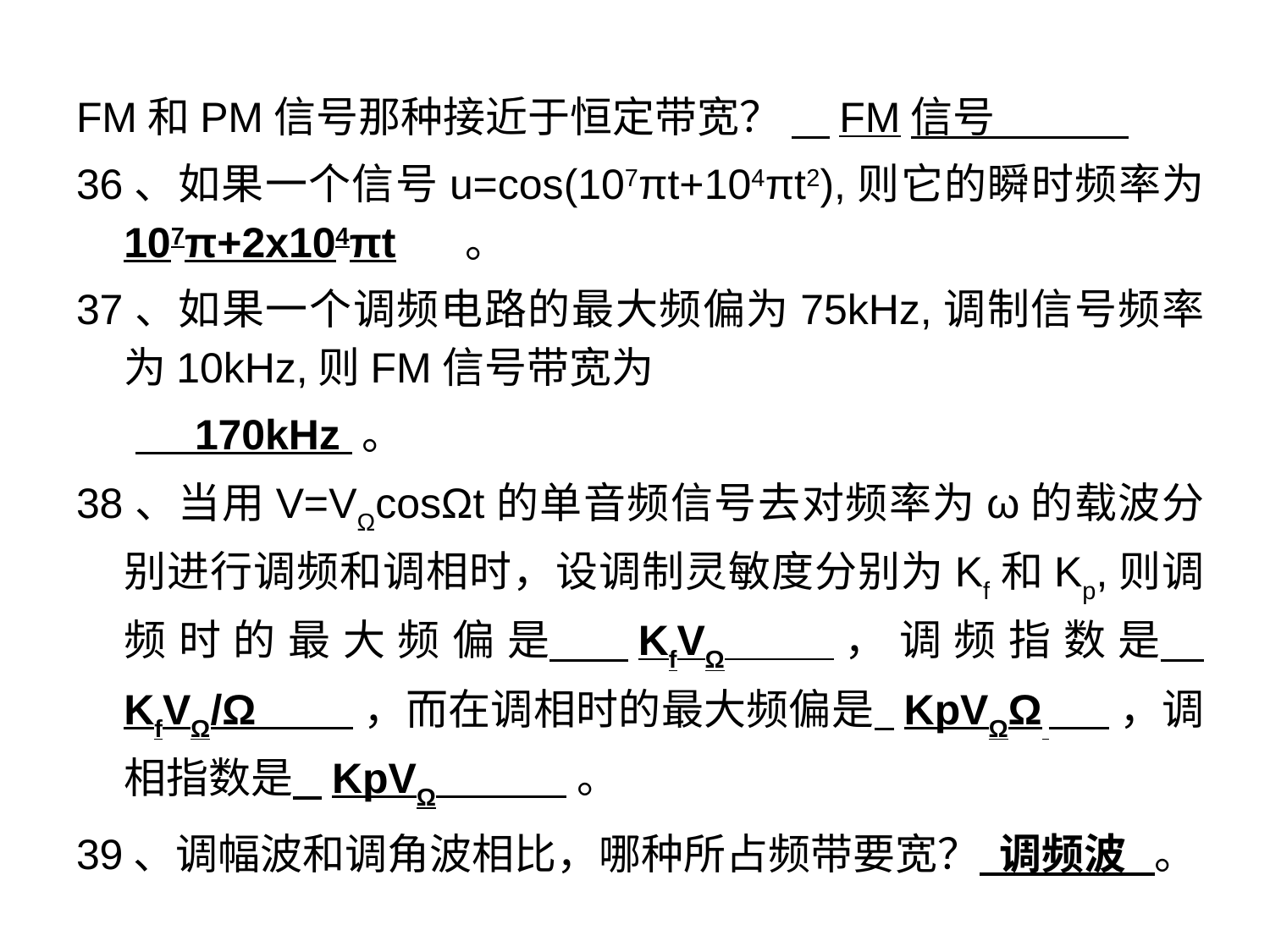

FM和PM信号那种接近于恒定带宽？     FM信号
36、如果一个信号u=cos(107πt+104πt2),则它的瞬时频率为 107π+2x104πt     。
37、如果一个调频电路的最大频偏为75kHz,调制信号频率为10kHz,则FM信号带宽为
          170kHz 。
38、当用V=VΩcosΩt的单音频信号去对频率为ω的载波分别进行调频和调相时，设调制灵敏度分别为Kf和Kp,则调频时的最大频偏是   KfVΩ    ，调频指数是   KfVΩ/Ω        ，而在调相时的最大频偏是  KpVΩΩ      ，调相指数是   KpVΩ           。
39、调幅波和调角波相比，哪种所占频带要宽？  调频波   。
18